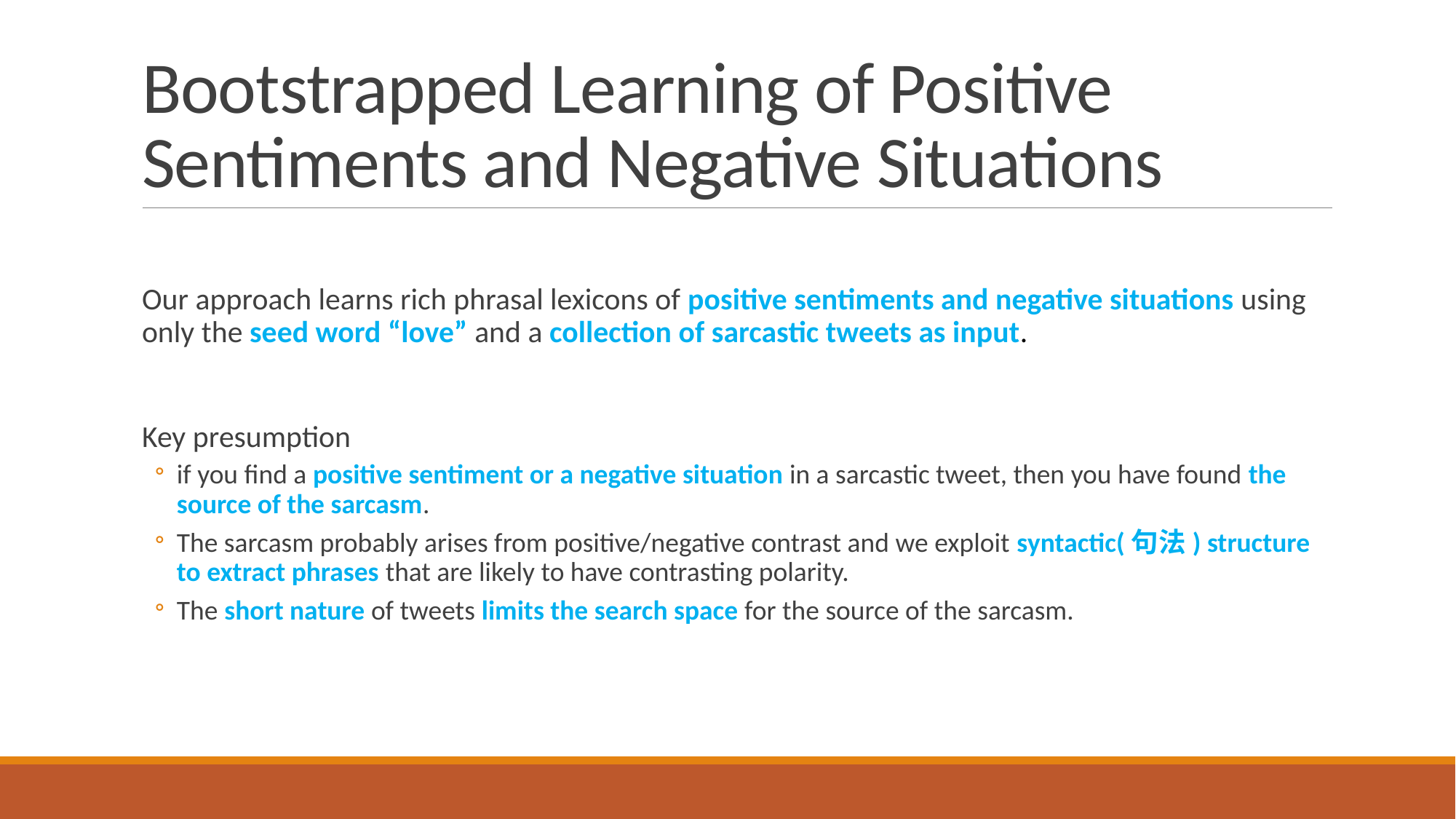

# Bootstrapped Learning of Positive Sentiments and Negative Situations

Our approach learns rich phrasal lexicons of positive sentiments and negative situations using only the seed word “love” and a collection of sarcastic tweets as input.

Key presumption
if you find a positive sentiment or a negative situation in a sarcastic tweet, then you have found the source of the sarcasm.
The sarcasm probably arises from positive/negative contrast and we exploit syntactic(句法) structure to extract phrases that are likely to have contrasting polarity.
The short nature of tweets limits the search space for the source of the sarcasm.